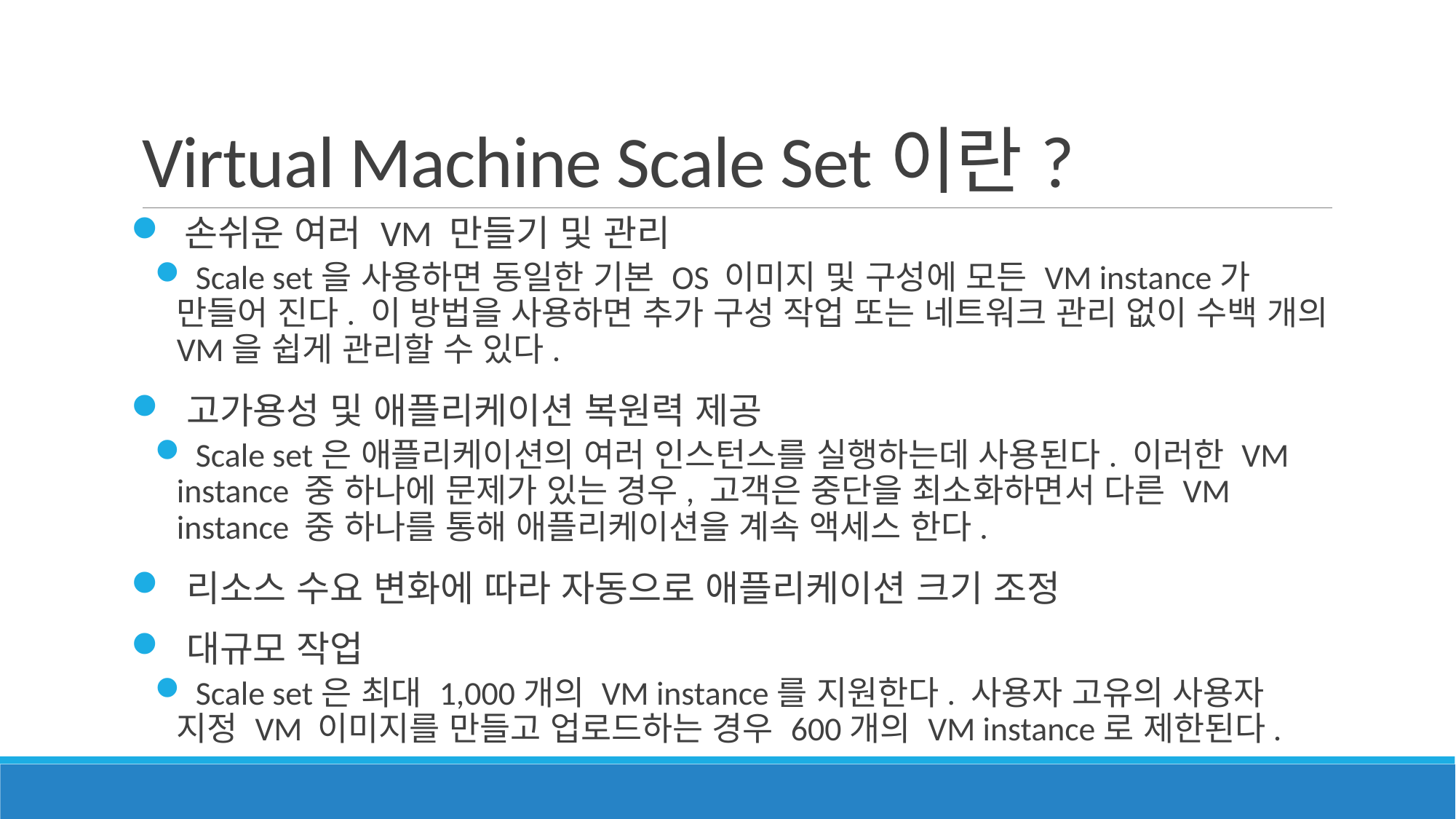

# Virtual Machine Scale Set이란?
 손쉬운 여러 VM 만들기 및 관리
 Scale set을 사용하면 동일한 기본 OS 이미지 및 구성에 모든 VM instance가 만들어 진다. 이 방법을 사용하면 추가 구성 작업 또는 네트워크 관리 없이 수백 개의 VM을 쉽게 관리할 수 있다.
 고가용성 및 애플리케이션 복원력 제공
 Scale set은 애플리케이션의 여러 인스턴스를 실행하는데 사용된다. 이러한 VM instance 중 하나에 문제가 있는 경우, 고객은 중단을 최소화하면서 다른 VM instance 중 하나를 통해 애플리케이션을 계속 액세스 한다.
 리소스 수요 변화에 따라 자동으로 애플리케이션 크기 조정
 대규모 작업
 Scale set은 최대 1,000개의 VM instance를 지원한다. 사용자 고유의 사용자 지정 VM 이미지를 만들고 업로드하는 경우 600개의 VM instance로 제한된다.